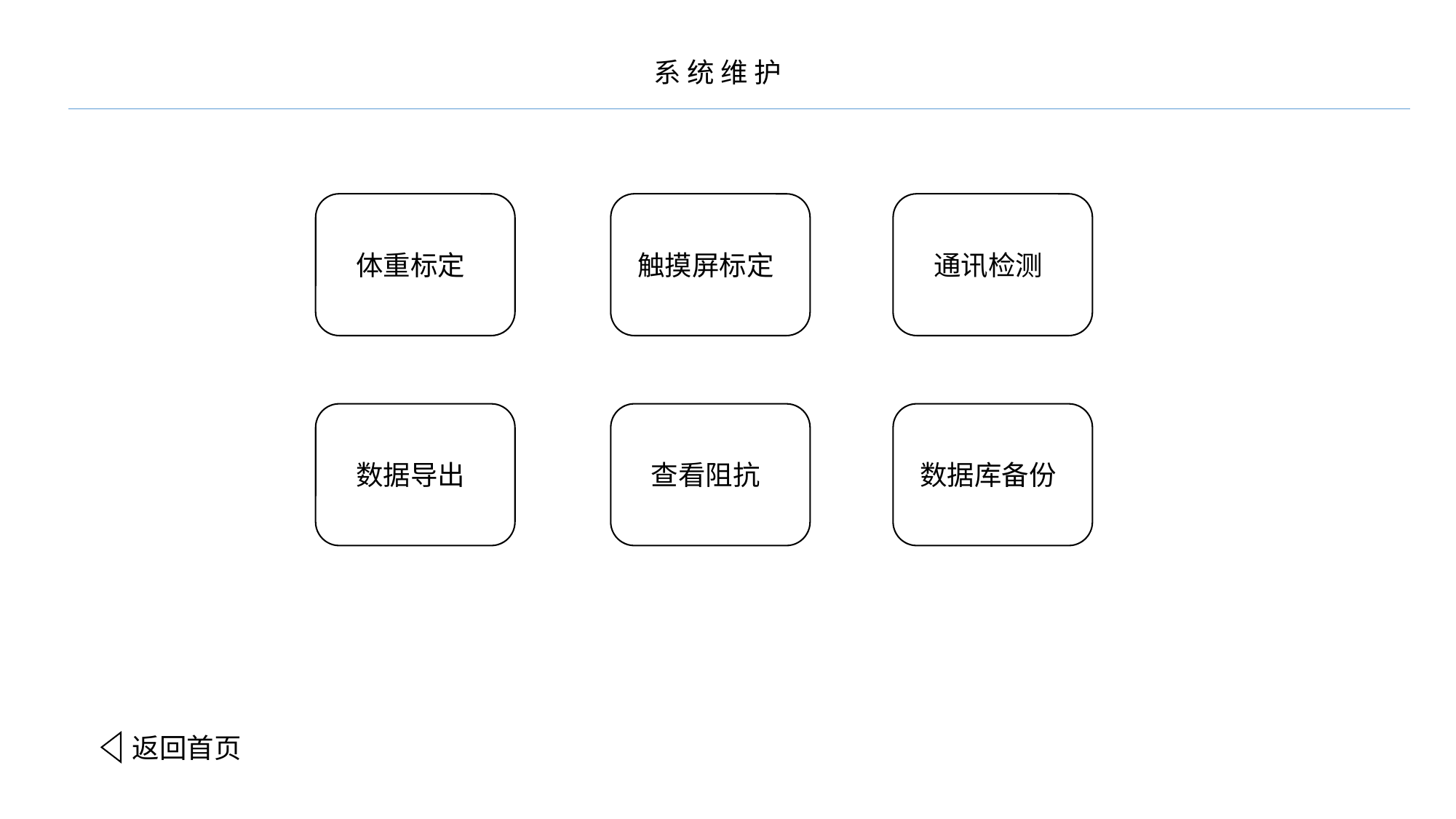

系 统 维 护

体重标定
触摸屏标定
通讯检测

数据导出
查看阻抗
数据库备份
返回首页